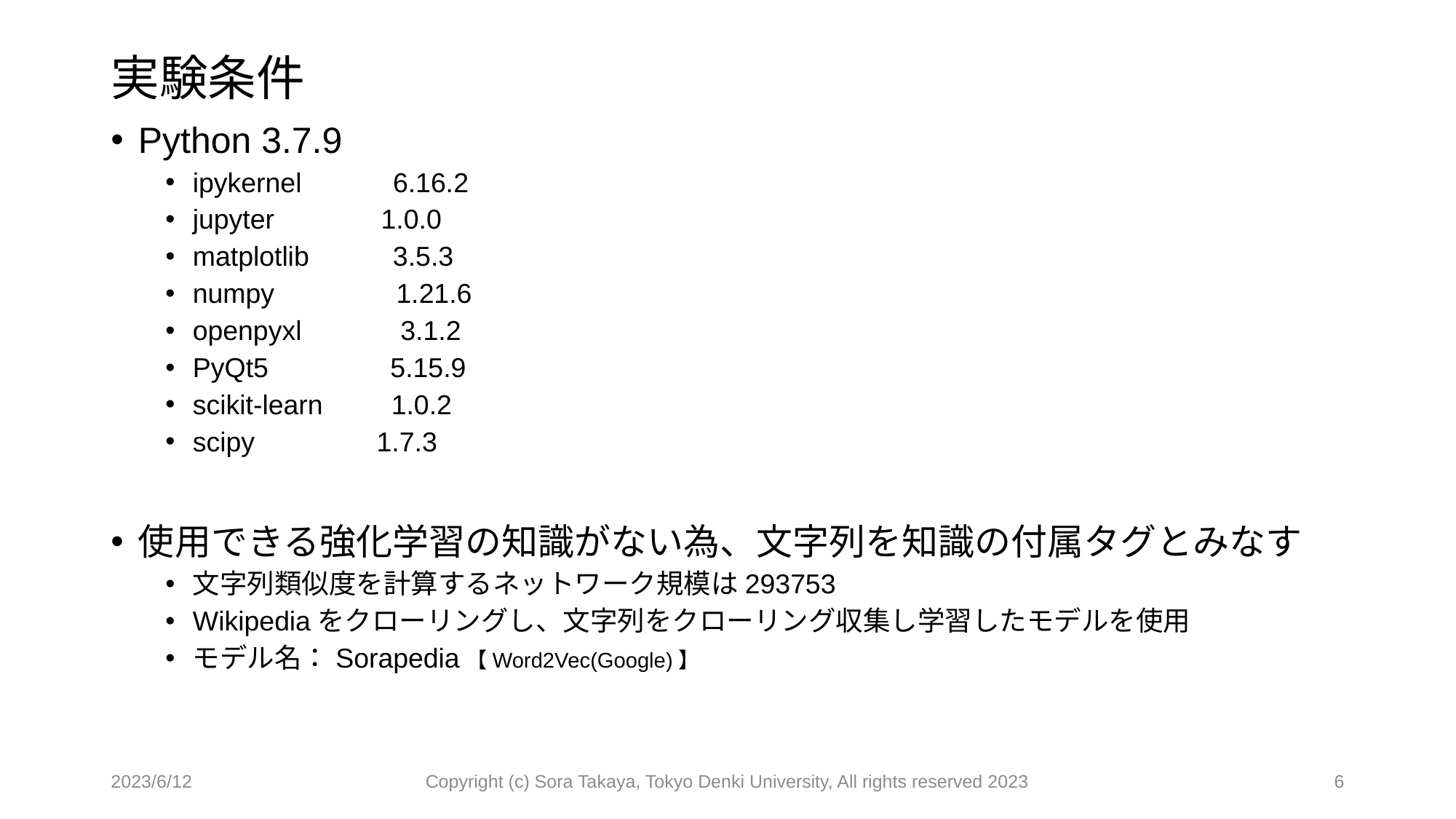

# 実験条件
Python 3.7.9
ipykernel            6.16.2
jupyter              1.0.0
matplotlib           3.5.3
numpy                1.21.6
openpyxl             3.1.2
PyQt5                5.15.9
scikit-learn         1.0.2
scipy                1.7.3

使用できる強化学習の知識がない為、文字列を知識の付属タグとみなす
文字列類似度を計算するネットワーク規模は293753
Wikipediaをクローリングし、文字列をクローリング収集し学習したモデルを使用
モデル名：Sorapedia【Word2Vec(Google)】
2023/6/12
6
Copyright (c) Sora Takaya, Tokyo Denki University, All rights reserved 2023